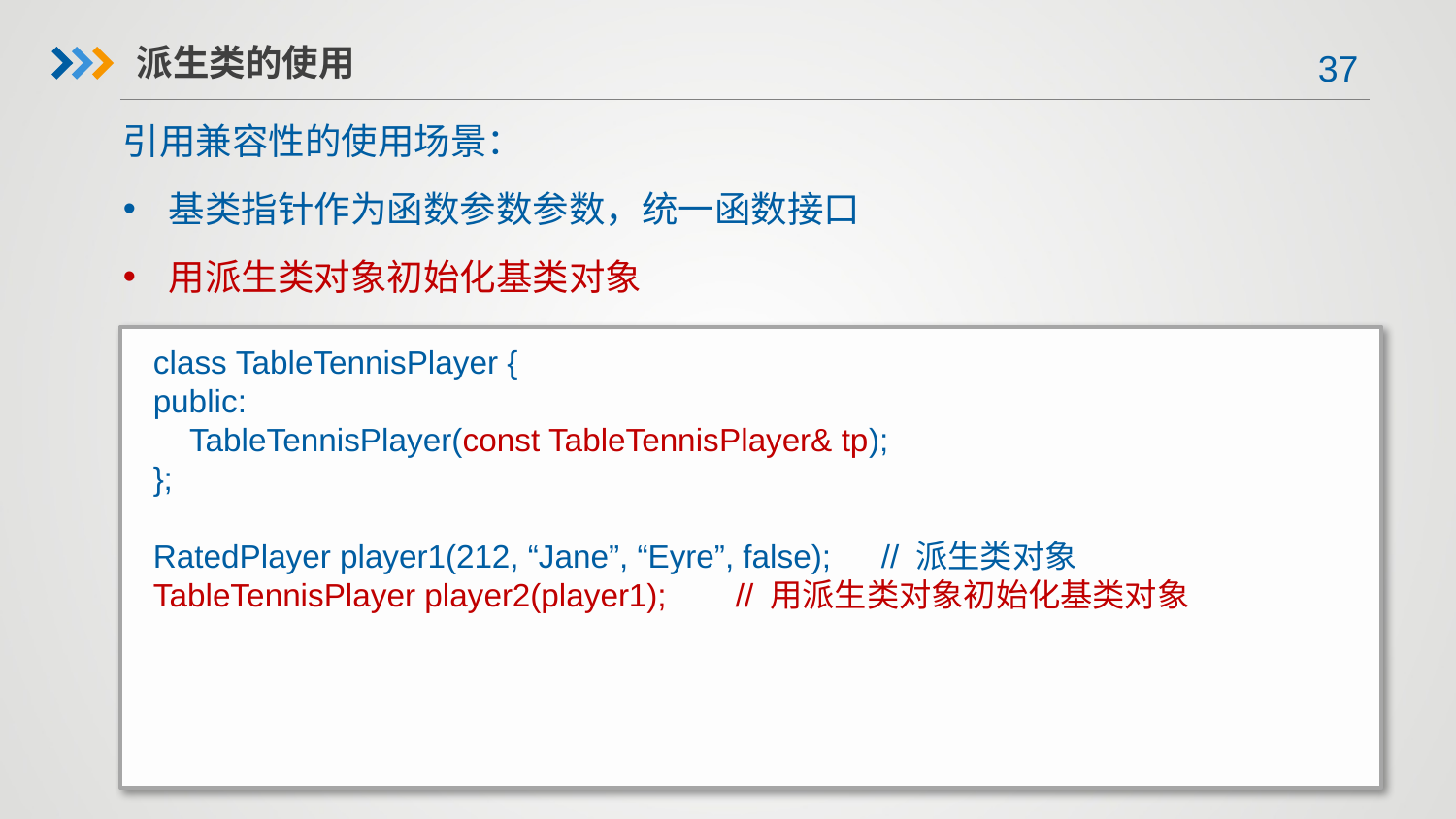

派生类的使用
引用兼容性的使用场景：
基类指针作为函数参数参数，统一函数接口
用派生类对象初始化基类对象

class TableTennisPlayer {
public:
    TableTennisPlayer(const TableTennisPlayer& tp);
};

RatedPlayer player1(212, “Jane”, “Eyre”, false);	// 派生类对象
TableTennisPlayer player2(player1);	// 用派生类对象初始化基类对象